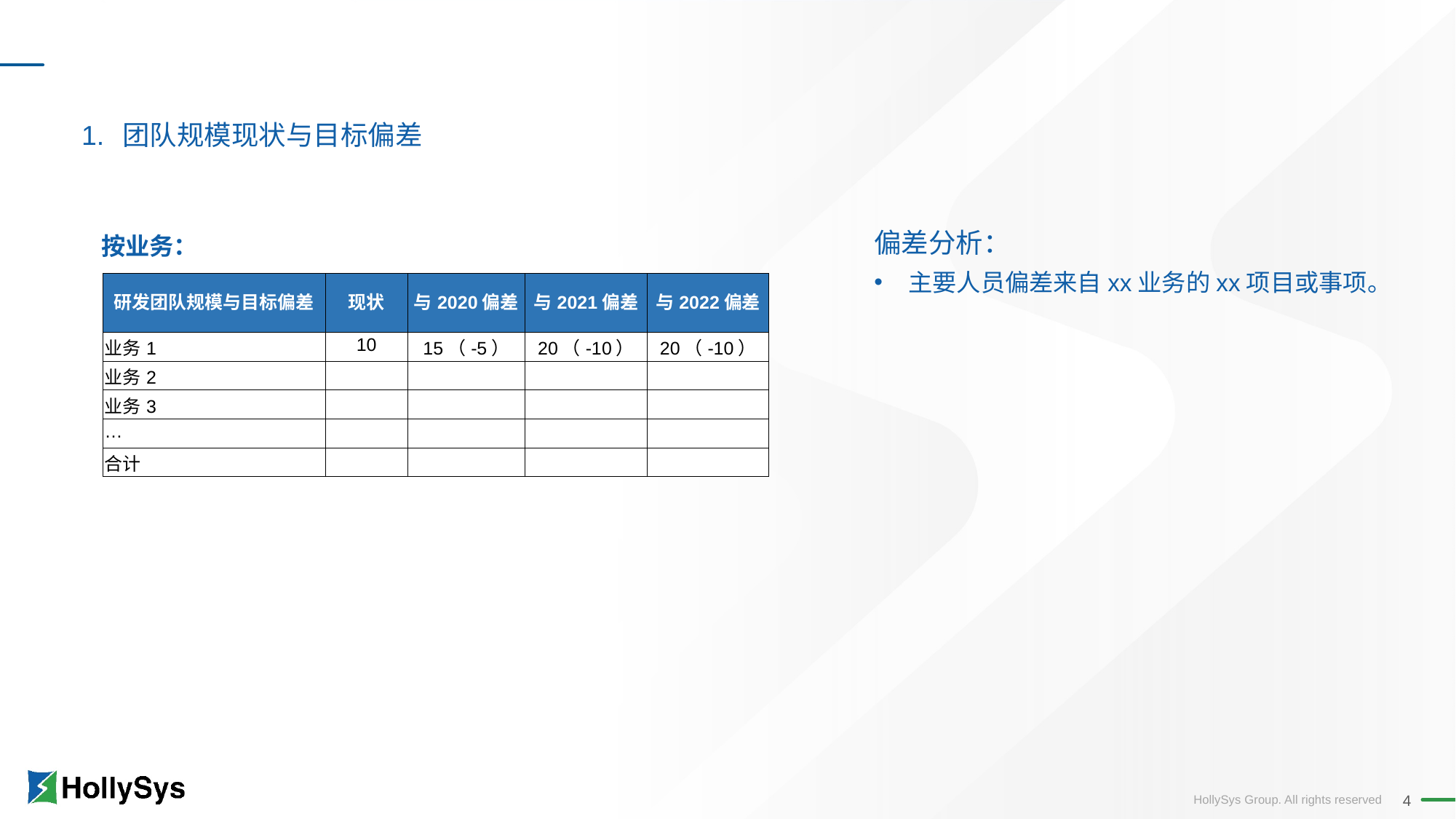

团队规模现状与目标偏差
偏差分析：
主要人员偏差来自xx业务的xx项目或事项。
按业务：
| 研发团队规模与目标偏差 | 现状 | 与2020偏差 | 与2021偏差 | 与2022偏差 |
| --- | --- | --- | --- | --- |
| 业务1 | 10 | 15（-5） | 20（-10） | 20（-10） |
| 业务2 |  |  |  |  |
| 业务3 |  |  |  |  |
| … |  |  |  |  |
| 合计 |  |  |  |  |